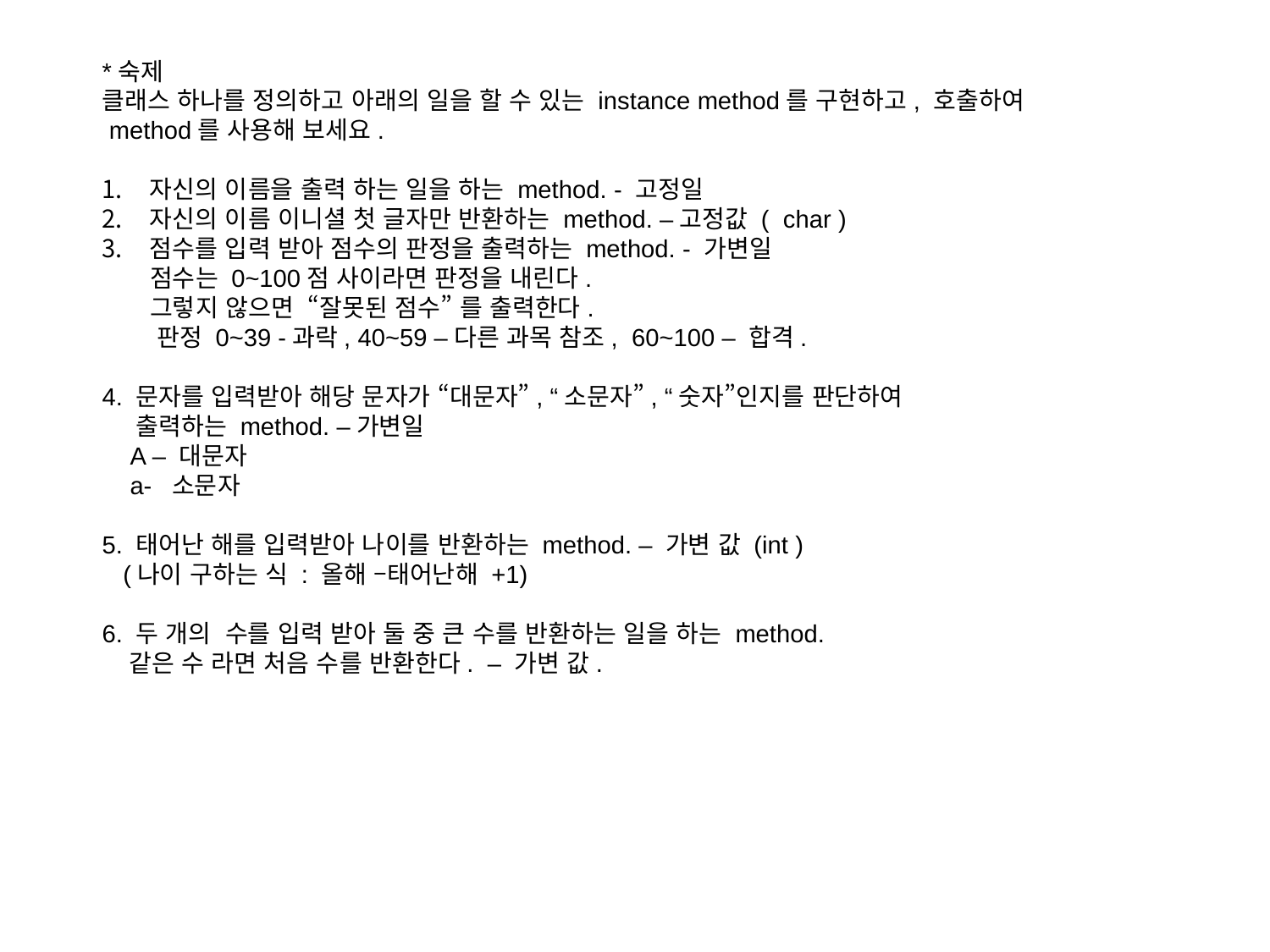

*숙제
클래스 하나를 정의하고 아래의 일을 할 수 있는 instance method를 구현하고, 호출하여
 method를 사용해 보세요.

자신의 이름을 출력 하는 일을 하는 method. - 고정일
자신의 이름 이니셜 첫 글자만 반환하는 method. –고정값 (  char )
점수를 입력 받아 점수의 판정을 출력하는 method. - 가변일
      점수는 0~100점 사이라면 판정을 내린다.
      그렇지 않으면  “잘못된 점수” 를 출력한다.
       판정 0~39 -과락, 40~59 –다른 과목 참조,  60~100 – 합격.

4. 문자를 입력받아 해당 문자가 “대문자”, “소문자”, “숫자”인지를 판단하여
    출력하는 method. –가변일
    A – 대문자
    a-  소문자

5. 태어난 해를 입력받아 나이를 반환하는 method. – 가변 값 (int )
   (나이 구하는 식 : 올해 –태어난해 +1)

6. 두 개의  수를 입력 받아 둘 중 큰 수를 반환하는 일을 하는 method.
   같은 수 라면 처음 수를 반환한다.  – 가변 값.